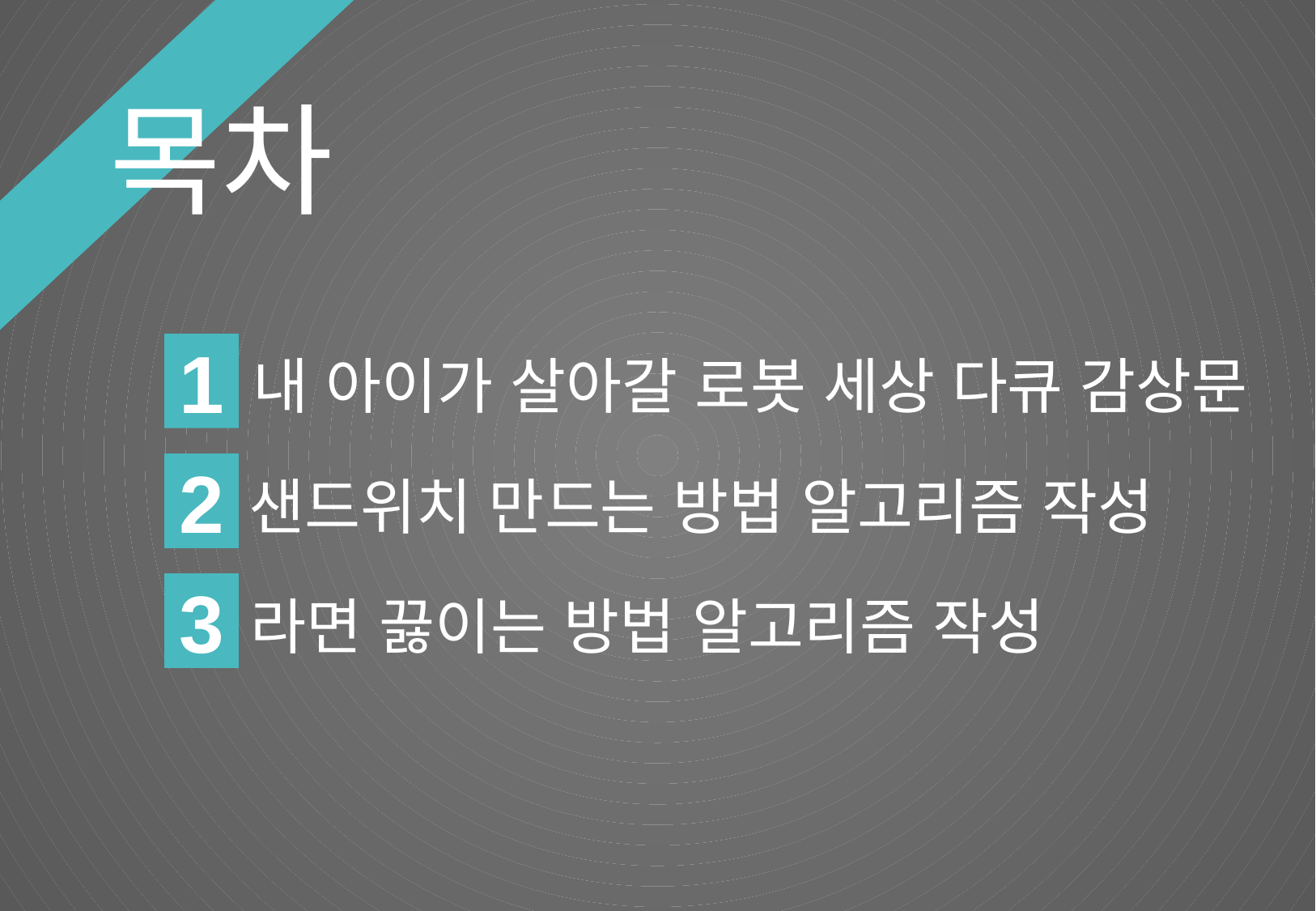

목차

1
내 아이가 살아갈 로봇 세상 다큐 감상문
2
샌드위치 만드는 방법 알고리즘 작성
3
라면 끓이는 방법 알고리즘 작성